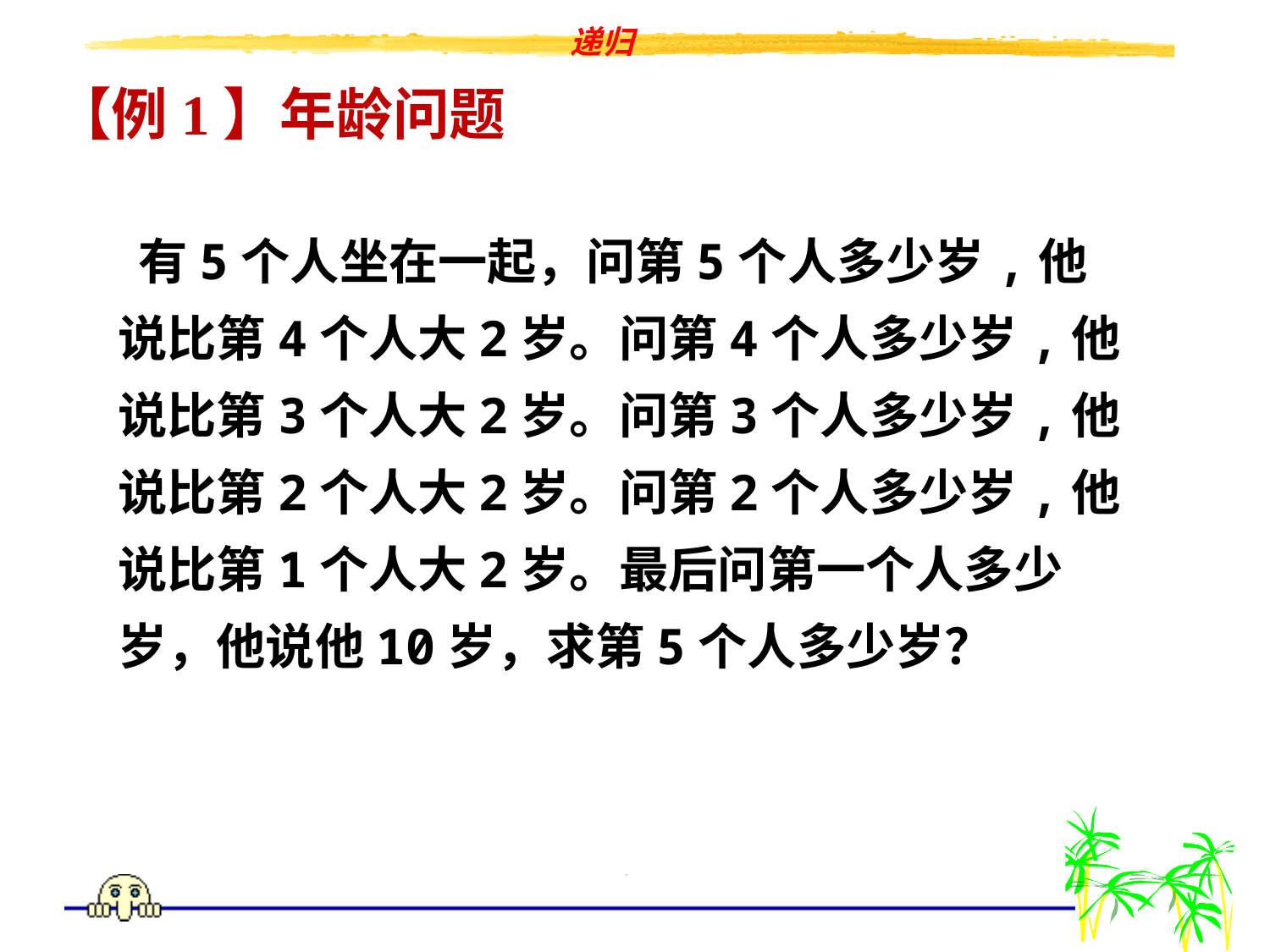

【例1】年龄问题
     有5个人坐在一起，问第5个人多少岁,他说比第4个人大2岁。问第4个人多少岁,他说比第3个人大2岁。问第3个人多少岁,他说比第2个人大2岁。问第2个人多少岁,他说比第1个人大2岁。最后问第一个人多少岁，他说他10岁，求第5个人多少岁？